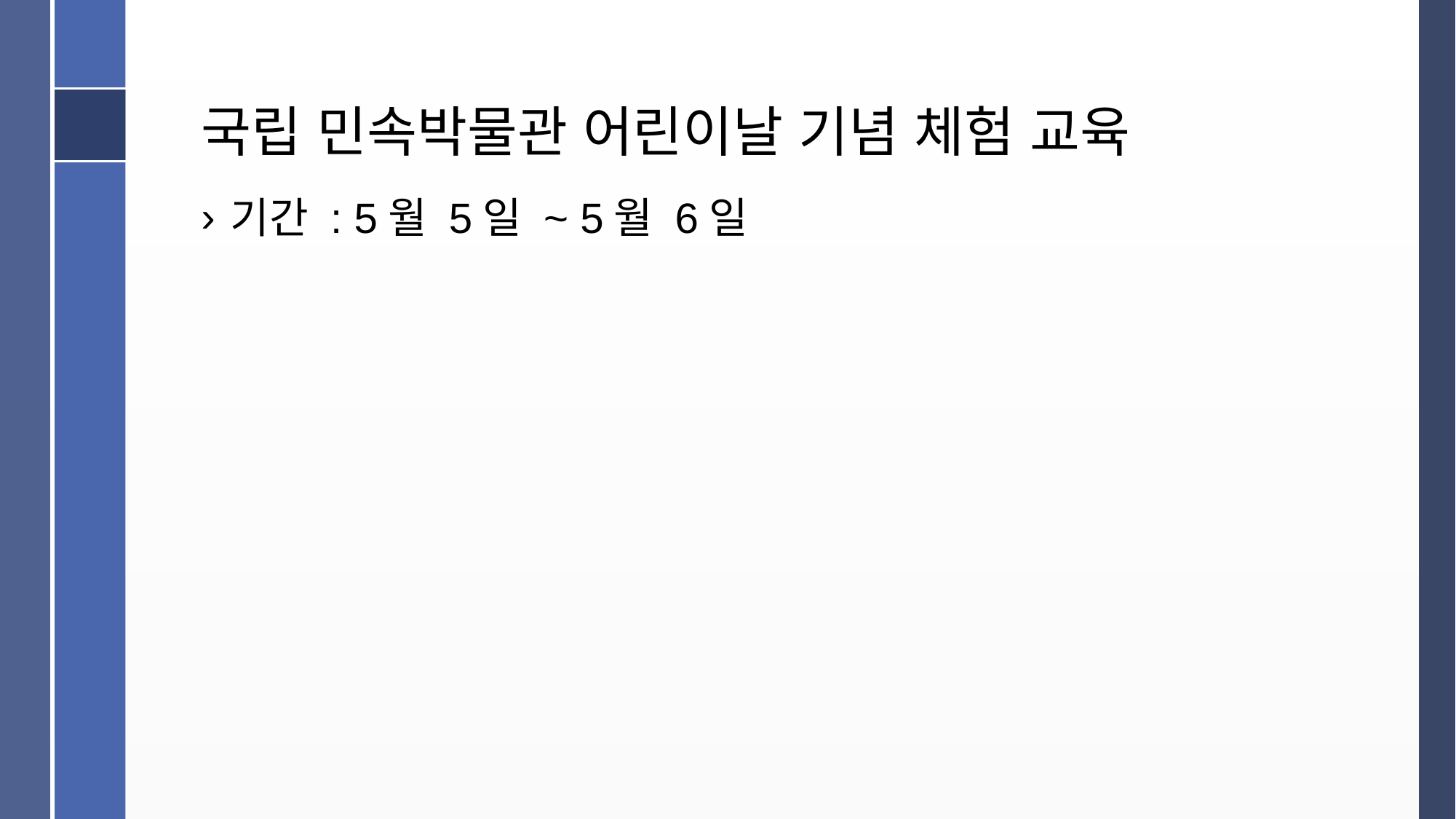

# 국립 민속박물관 어린이날 기념 체험 교육
기간 : 5월 5일 ~ 5월 6일